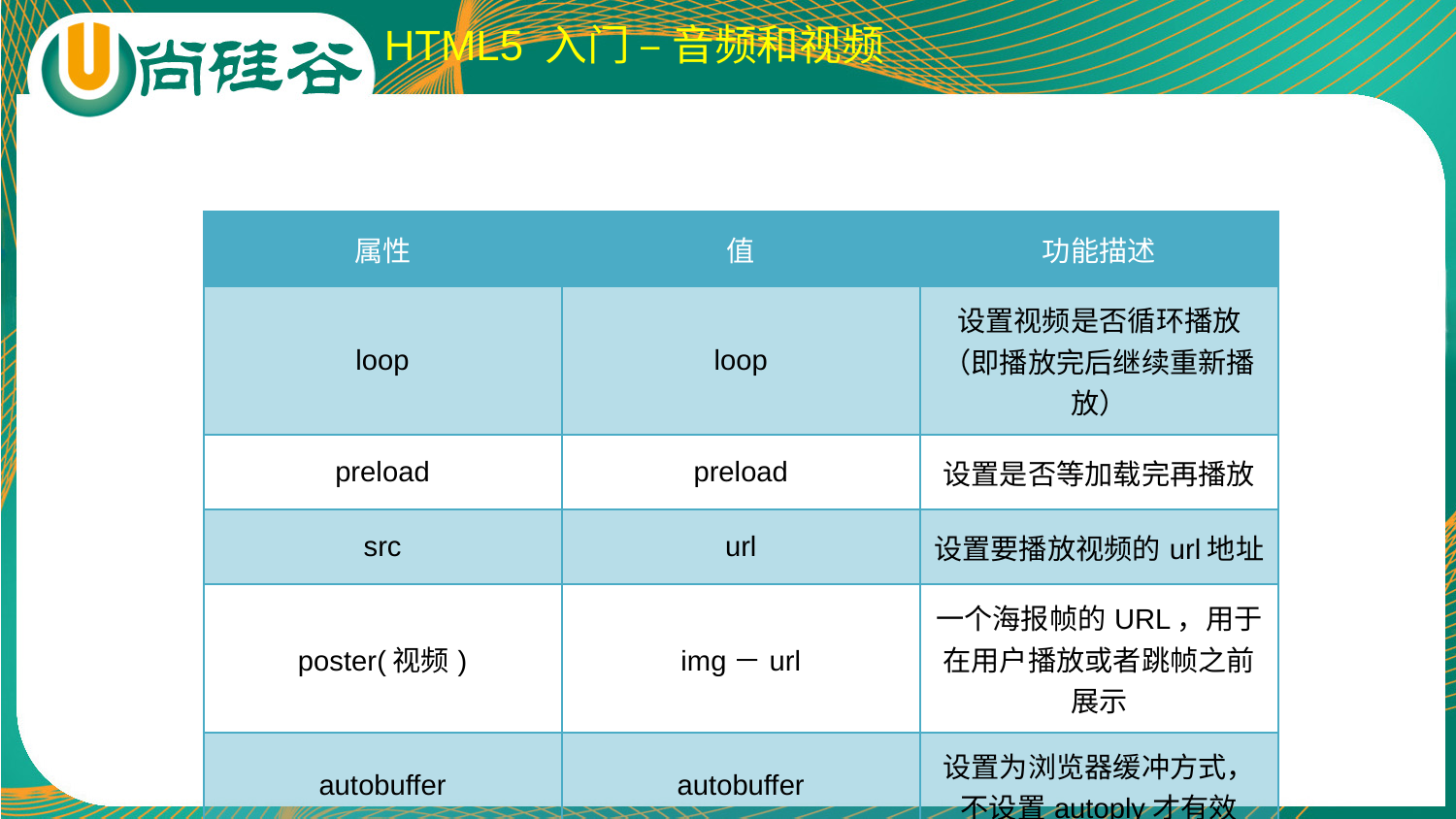

# HTML5 入门 – 音频和视频
| 属性 | 值 | 功能描述 |
| --- | --- | --- |
| loop | loop | 设置视频是否循环播放（即播放完后继续重新播放） |
| preload | preload | 设置是否等加载完再播放 |
| src | url | 设置要播放视频的url地址 |
| poster(视频) | img－url | 一个海报帧的URL，用于在用户播放或者跳帧之前展示 |
| autobuffer | autobuffer | 设置为浏览器缓冲方式，不设置autoply才有效 |